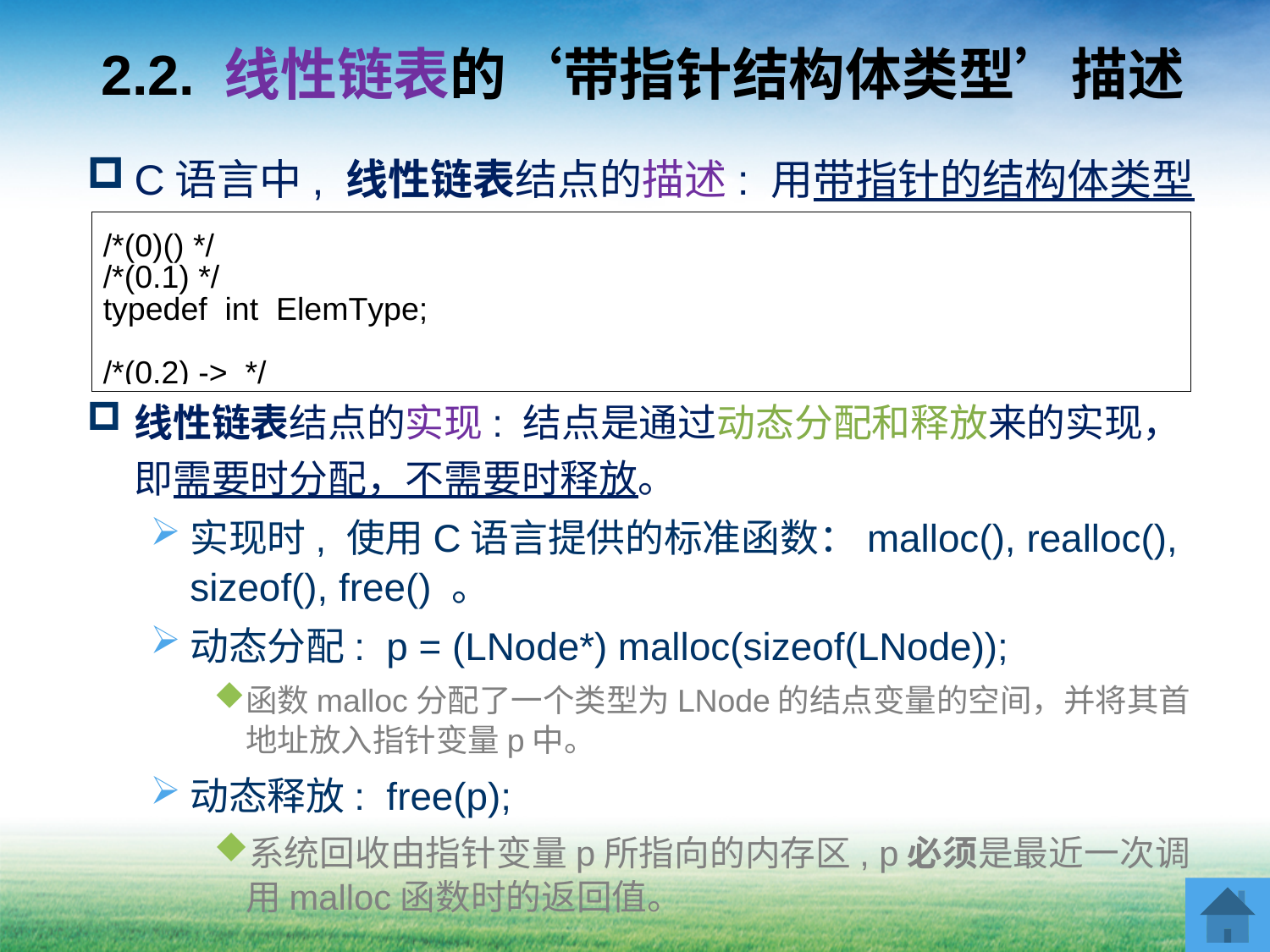

# 2.2. 线性链表的‘带指针结构体类型’描述
C语言中, 线性链表结点的描述: 用带指针的结构体类型

线性链表结点的实现: 结点是通过动态分配和释放来的实现，即需要时分配，不需要时释放。
实现时, 使用C语言提供的标准函数：malloc(), realloc(), sizeof(), free() 。
动态分配:  p = (LNode*) malloc(sizeof(LNode));
函数malloc分配了一个类型为LNode的结点变量的空间，并将其首地址放入指针变量p中。
动态释放:  free(p);
系统回收由指针变量p所指向的内存区, p必须是最近一次调用malloc函数时的返回值。